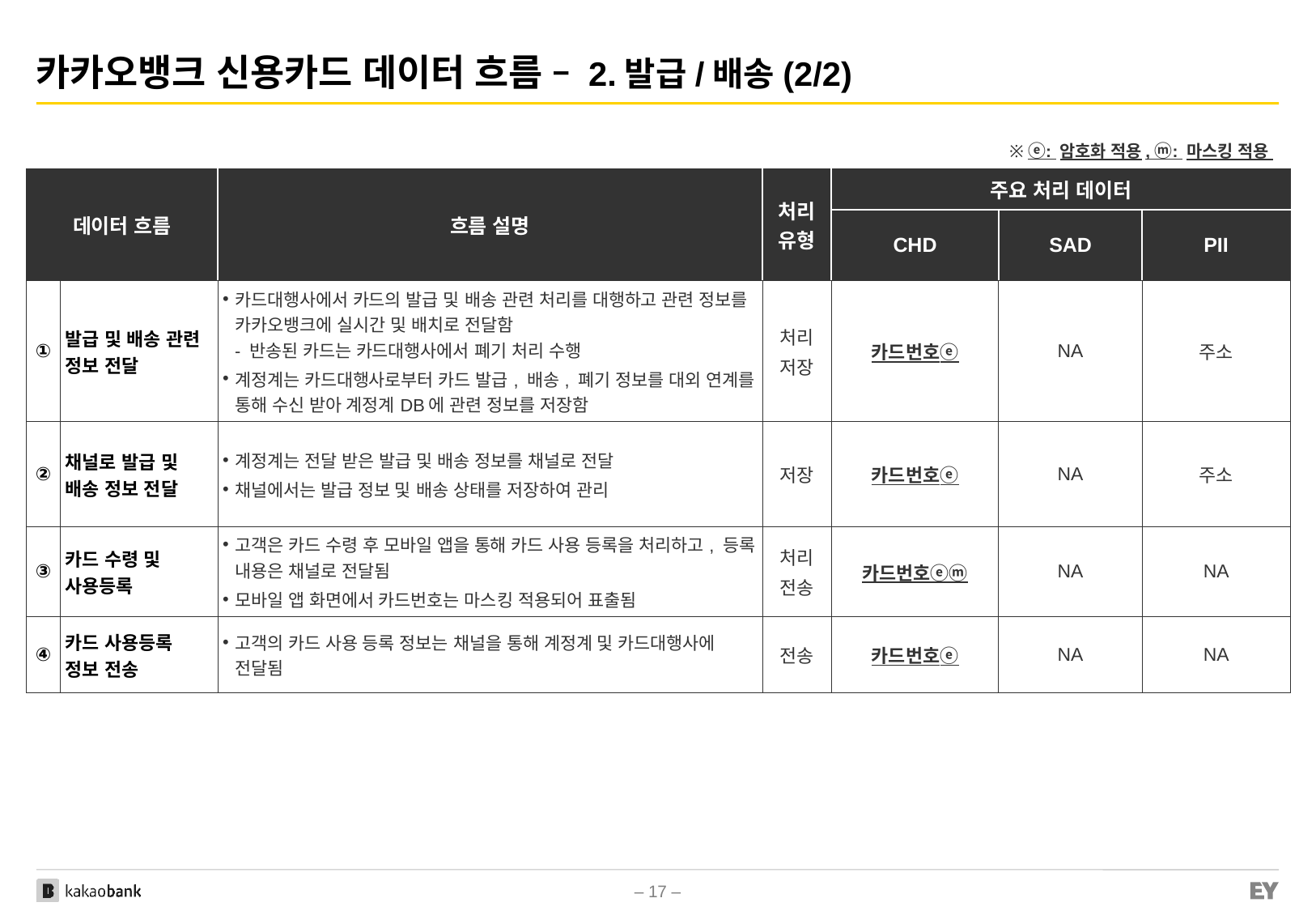

# 카카오뱅크 신용카드 데이터 흐름 – 2.발급/배송(2/2)
※ ⓔ: 암호화 적용, ⓜ: 마스킹 적용
| 데이터 흐름 |  | 흐름 설명 | 처리 유형 | 주요 처리 데이터 |  |  |
| --- | --- | --- | --- | --- | --- | --- |
|  |  |  |  | CHD | SAD | PII |
| ① | 발급 및 배송 관련 정보 전달 | 카드대행사에서 카드의 발급 및 배송 관련 처리를 대행하고 관련 정보를 카카오뱅크에 실시간 및 배치로 전달함 - 반송된 카드는 카드대행사에서 폐기 처리 수행 계정계는 카드대행사로부터 카드 발급, 배송, 폐기 정보를 대외 연계를 통해 수신 받아 계정계DB에 관련 정보를 저장함 | 처리 저장 | 카드번호ⓔ | NA | 주소 |
| ② | 채널로 발급 및 배송 정보 전달 | 계정계는 전달 받은 발급 및 배송 정보를 채널로 전달 채널에서는 발급 정보 및 배송 상태를 저장하여 관리 | 저장 | 카드번호ⓔ | NA | 주소 |
| ③ | 카드 수령 및 사용등록 | 고객은 카드 수령 후 모바일 앱을 통해 카드 사용 등록을 처리하고, 등록 내용은 채널로 전달됨 모바일 앱 화면에서 카드번호는 마스킹 적용되어 표출됨 | 처리 전송 | 카드번호ⓔⓜ | NA | NA |
| ④ | 카드 사용등록 정보 전송 | 고객의 카드 사용 등록 정보는 채널을 통해 계정계 및 카드대행사에 전달됨 | 전송 | 카드번호ⓔ | NA | NA |